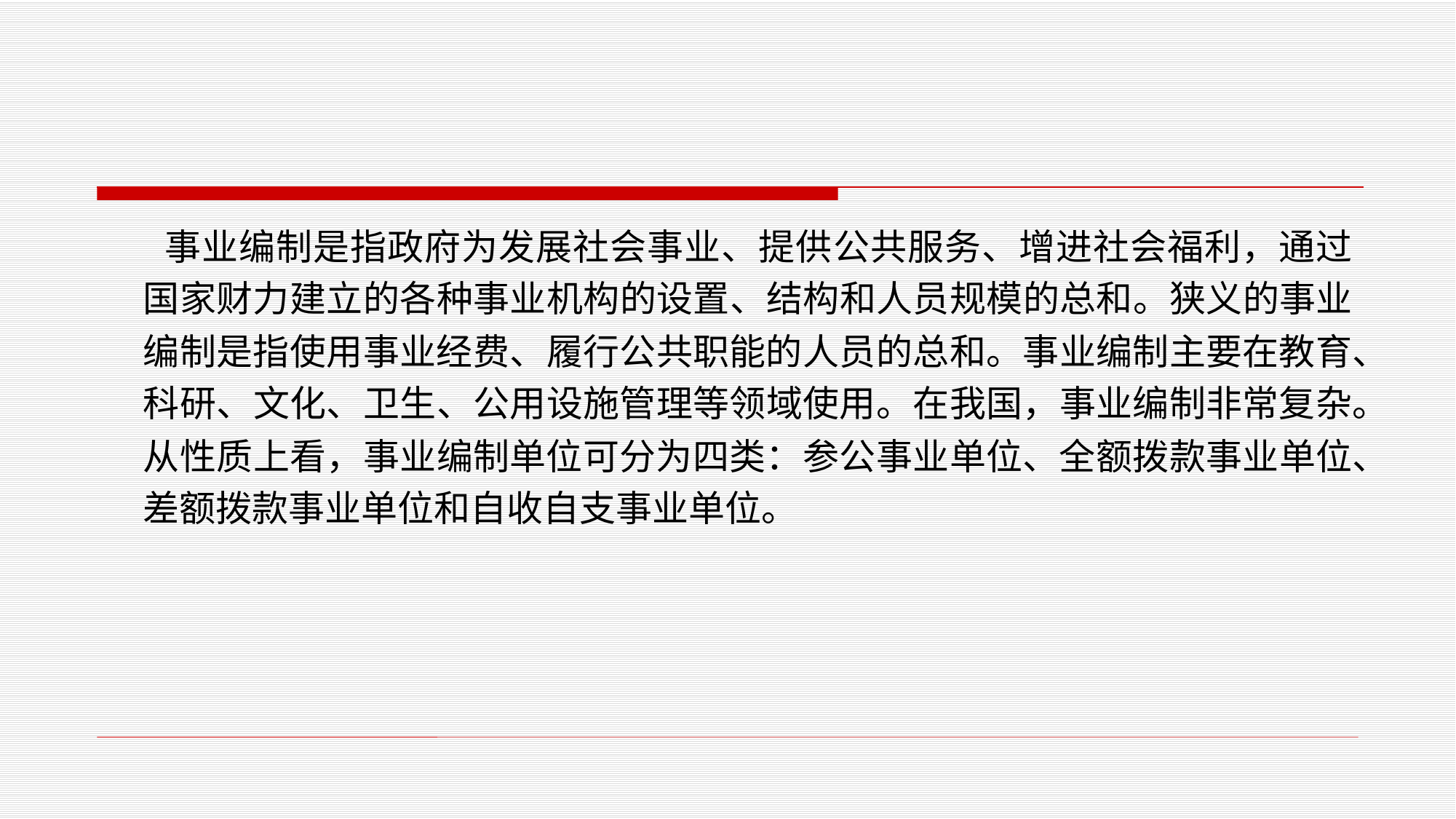

#
      事业编制是指政府为发展社会事业、提供公共服务、增进社会福利，通过国家财力建立的各种事业机构的设置、结构和人员规模的总和。狭义的事业编制是指使用事业经费、履行公共职能的人员的总和。事业编制主要在教育、科研、文化、卫生、公用设施管理等领域使用。在我国，事业编制非常复杂。从性质上看，事业编制单位可分为四类：参公事业单位、全额拨款事业单位、差额拨款事业单位和自收自支事业单位。